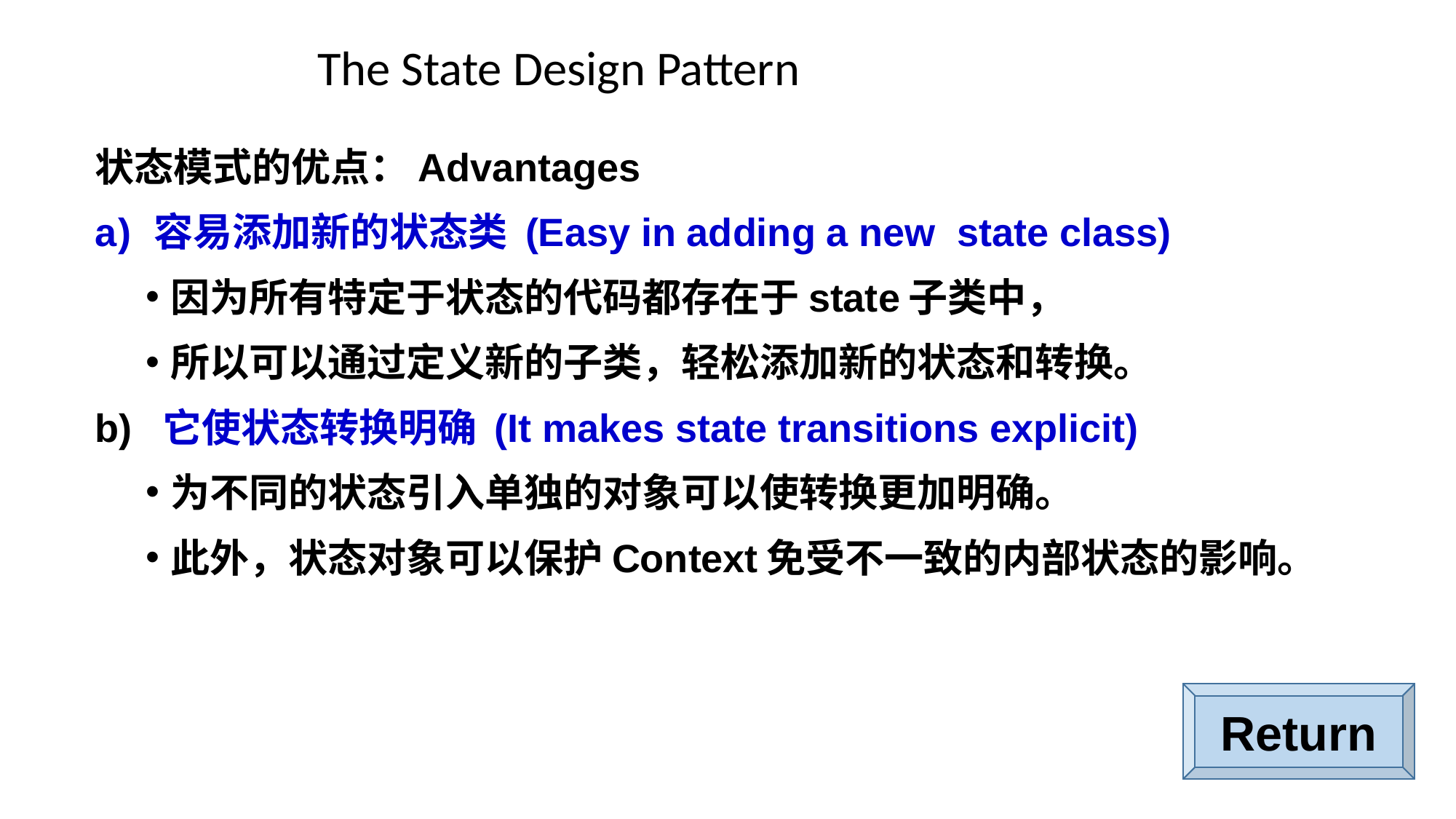

# The State Design Pattern
状态模式的优点：Advantages
容易添加新的状态类 (Easy in adding a new  state class)
因为所有特定于状态的代码都存在于state子类中，
所以可以通过定义新的子类，轻松添加新的状态和转换。
b)  它使状态转换明确 (It makes state transitions explicit)
为不同的状态引入单独的对象可以使转换更加明确。
此外，状态对象可以保护Context免受不一致的内部状态的影响。
Return